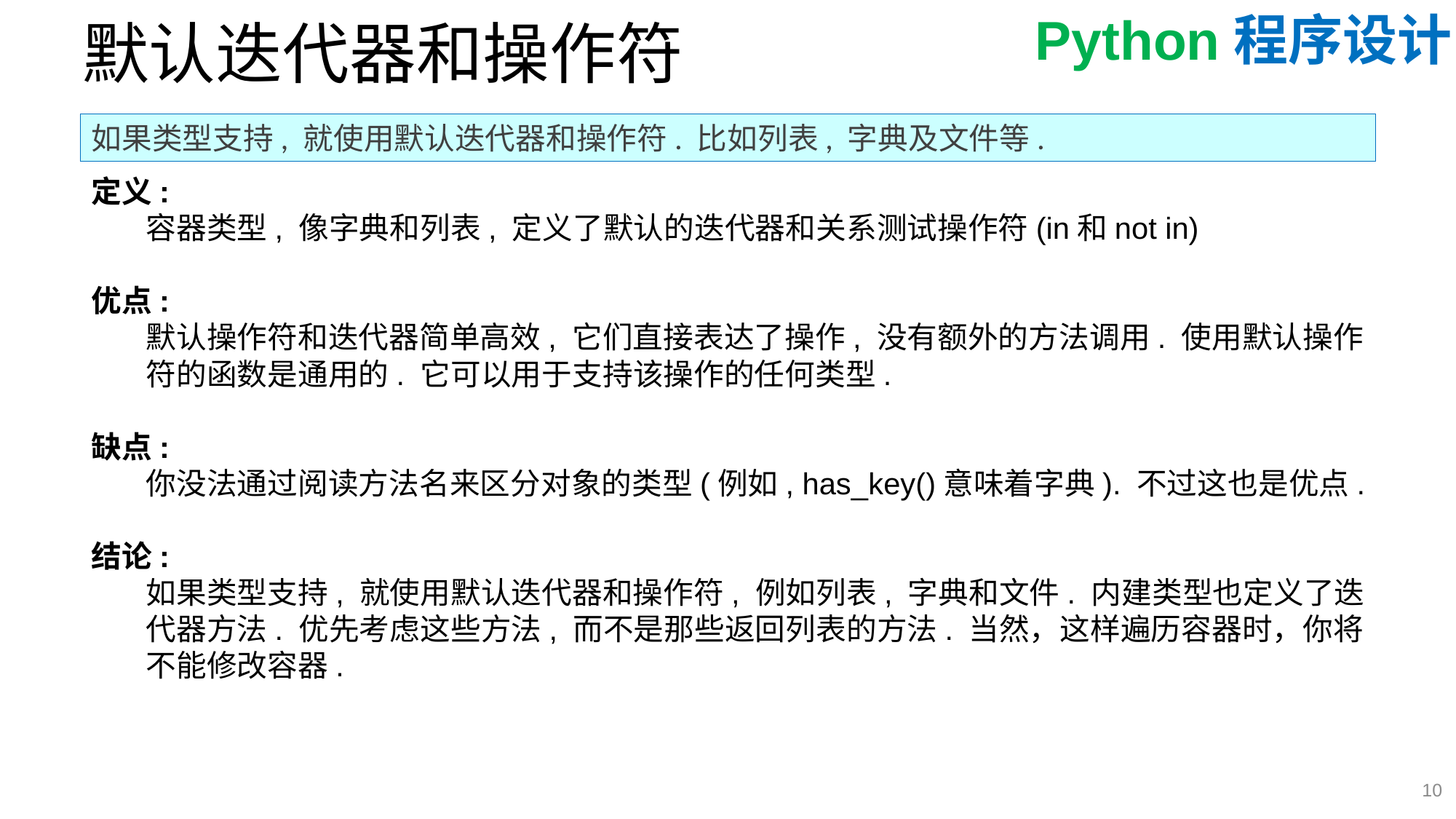

# 默认迭代器和操作符
如果类型支持, 就使用默认迭代器和操作符. 比如列表, 字典及文件等.
定义:
容器类型, 像字典和列表, 定义了默认的迭代器和关系测试操作符(in和not in)

优点:
默认操作符和迭代器简单高效, 它们直接表达了操作, 没有额外的方法调用. 使用默认操作符的函数是通用的. 它可以用于支持该操作的任何类型.

缺点:
你没法通过阅读方法名来区分对象的类型(例如, has_key()意味着字典). 不过这也是优点.

结论:
如果类型支持, 就使用默认迭代器和操作符, 例如列表, 字典和文件. 内建类型也定义了迭代器方法. 优先考虑这些方法, 而不是那些返回列表的方法. 当然，这样遍历容器时，你将不能修改容器.
10